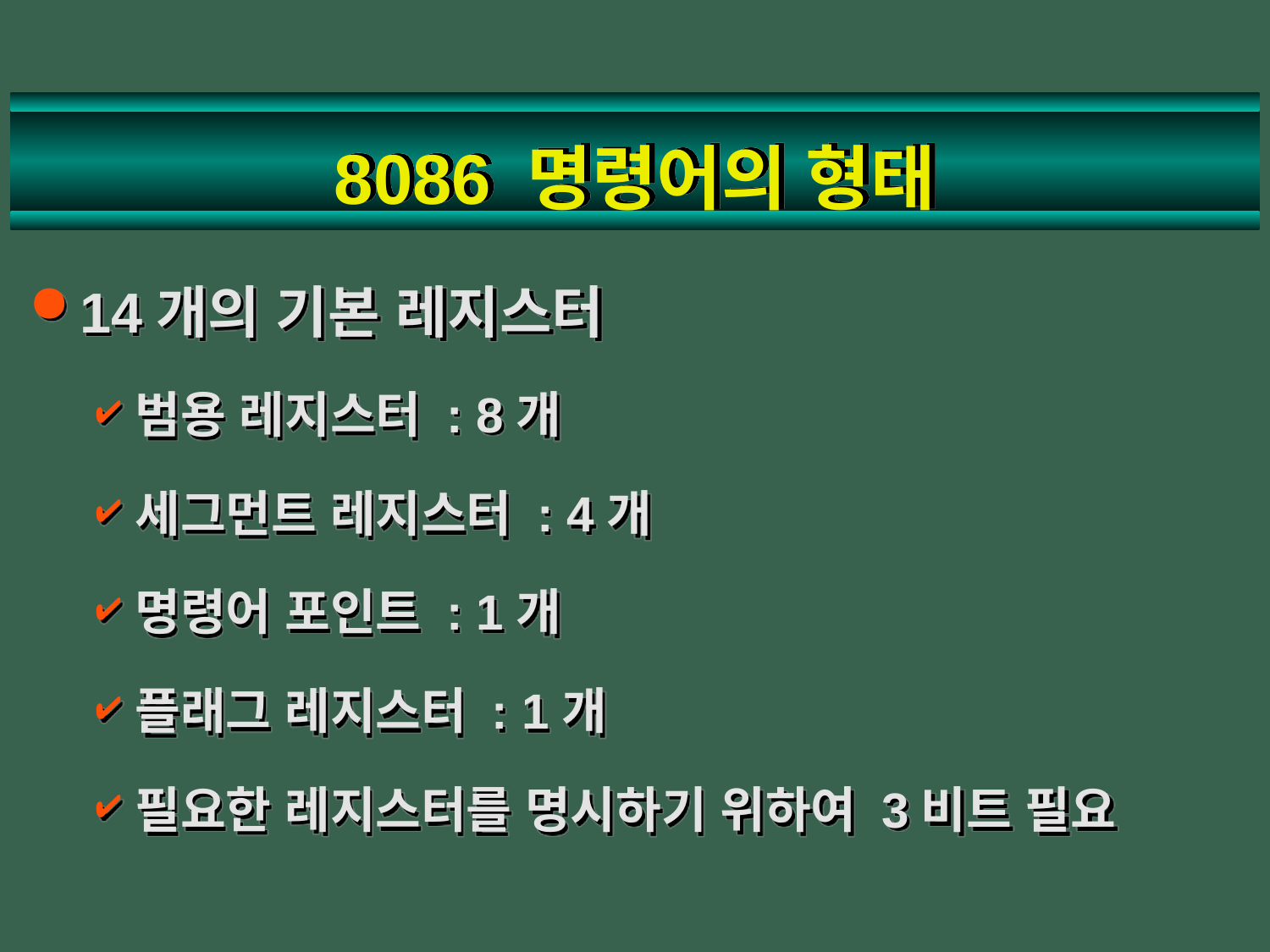

# 8086 명령어의 형태
14개의 기본 레지스터
범용 레지스터 : 8개
세그먼트 레지스터 : 4개
명령어 포인트 : 1개
플래그 레지스터 : 1개
필요한 레지스터를 명시하기 위하여 3비트 필요